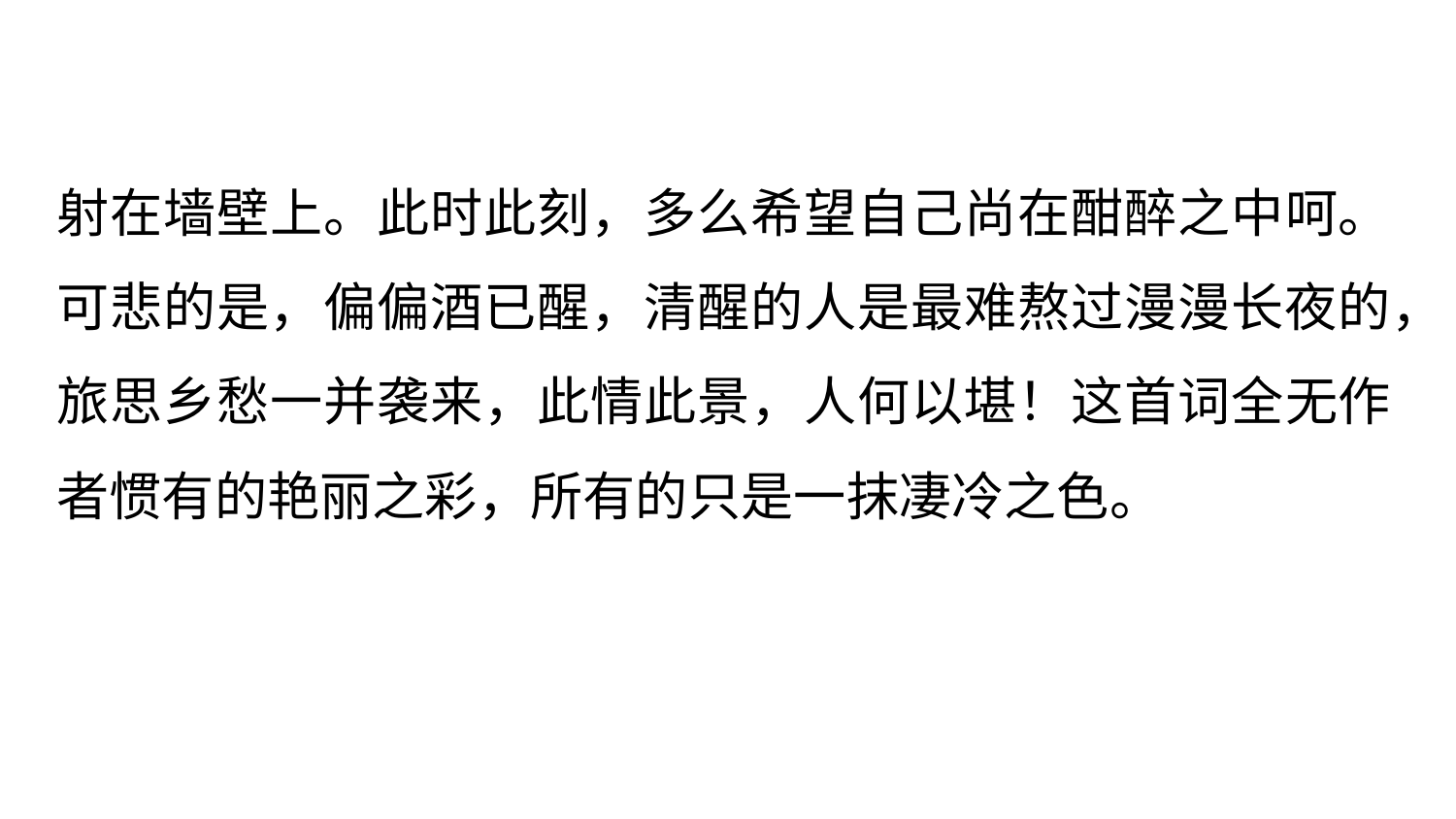

射在墙壁上。此时此刻，多么希望自己尚在酣醉之中呵。可悲的是，偏偏酒已醒，清醒的人是最难熬过漫漫长夜的，旅思乡愁一并袭来，此情此景，人何以堪！这首词全无作者惯有的艳丽之彩，所有的只是一抹凄冷之色。